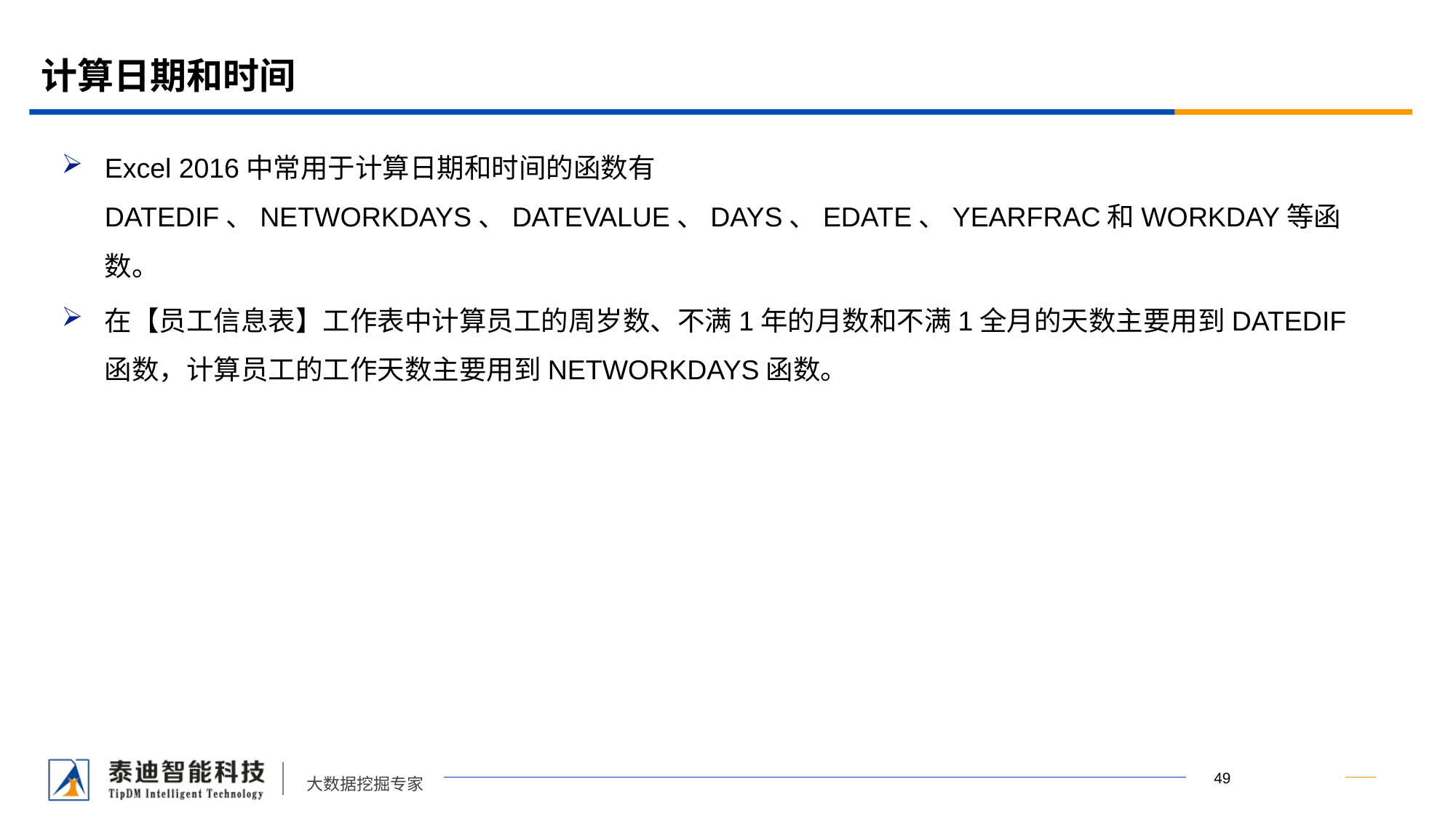

# 计算日期和时间
Excel 2016中常用于计算日期和时间的函数有DATEDIF、NETWORKDAYS、DATEVALUE、DAYS、EDATE、YEARFRAC和WORKDAY等函数。
在【员工信息表】工作表中计算员工的周岁数、不满1年的月数和不满1全月的天数主要用到DATEDIF函数，计算员工的工作天数主要用到NETWORKDAYS函数。